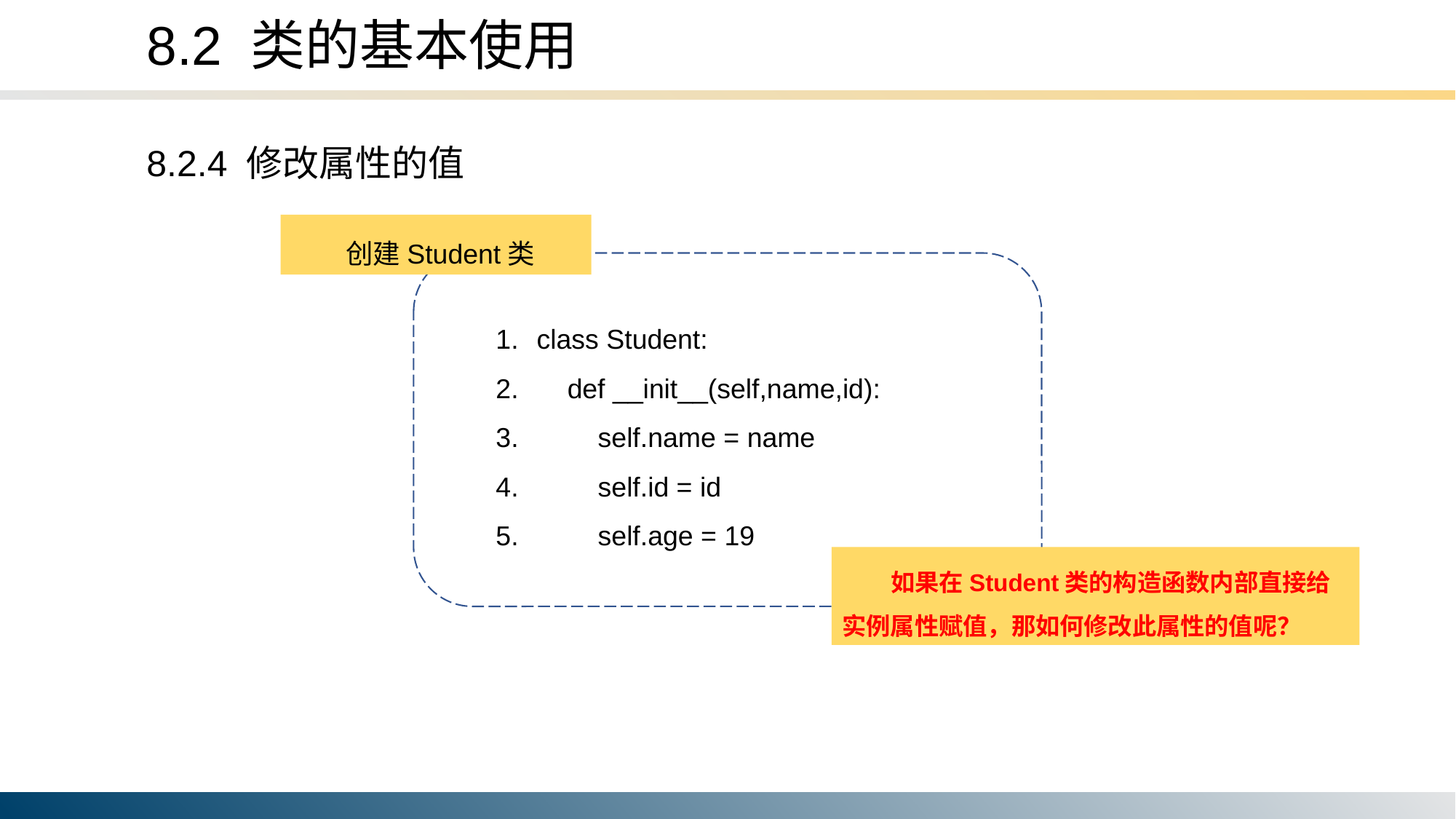

8.2 类的基本使用
8.2.4 修改属性的值
创建Student类

class Student:
    def __init__(self,name,id):
        self.name = name
        self.id = id
        self.age = 19
如果在Student类的构造函数内部直接给实例属性赋值，那如何修改此属性的值呢？